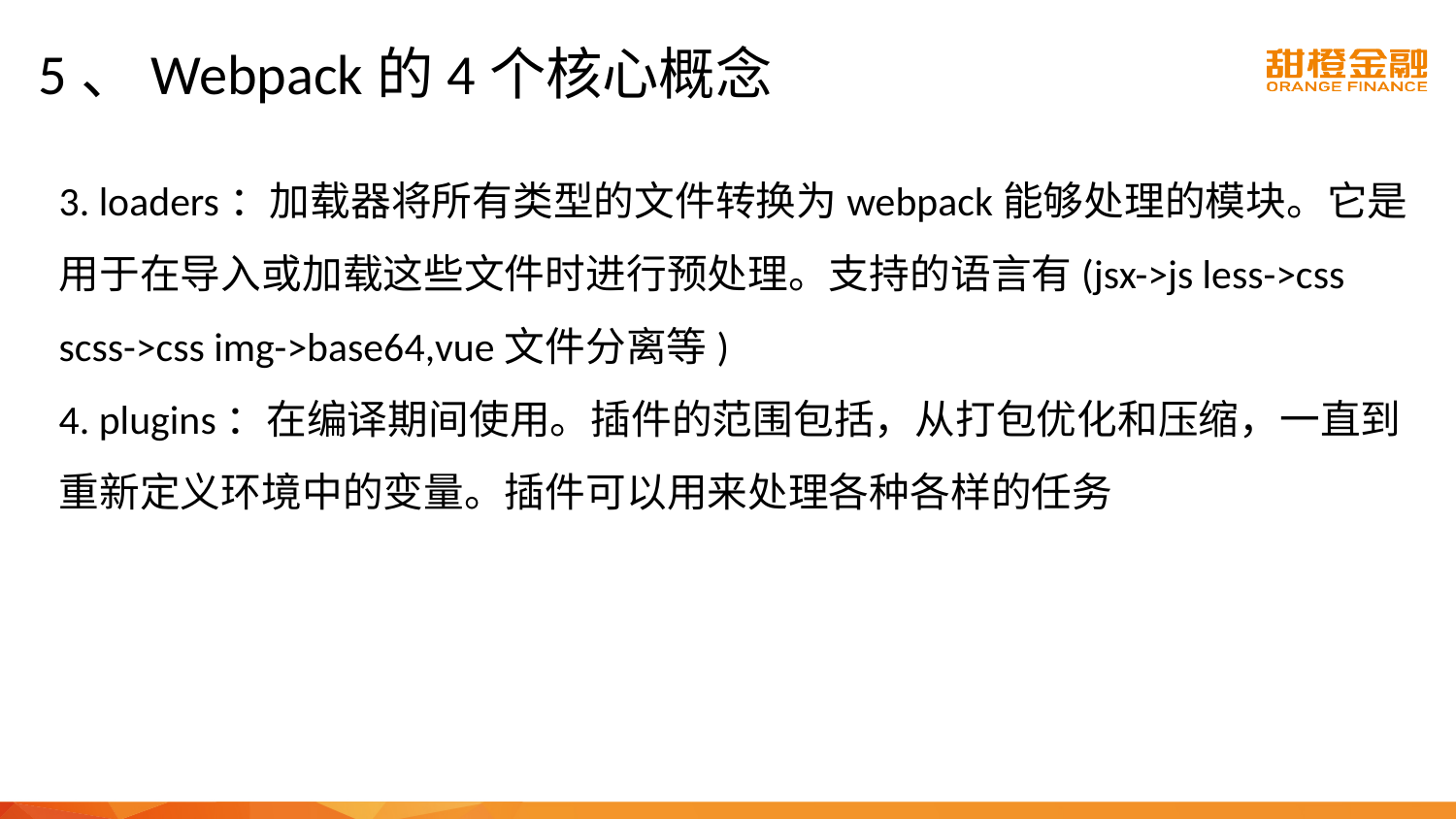

# 5、Webpack的4个核心概念
3. loaders：加载器将所有类型的文件转换为webpack能够处理的模块。它是用于在导入或加载这些文件时进行预处理。支持的语言有(jsx->js less->css scss->css img->base64,vue文件分离等)
4. plugins：在编译期间使用。插件的范围包括，从打包优化和压缩，一直到重新定义环境中的变量。插件可以用来处理各种各样的任务